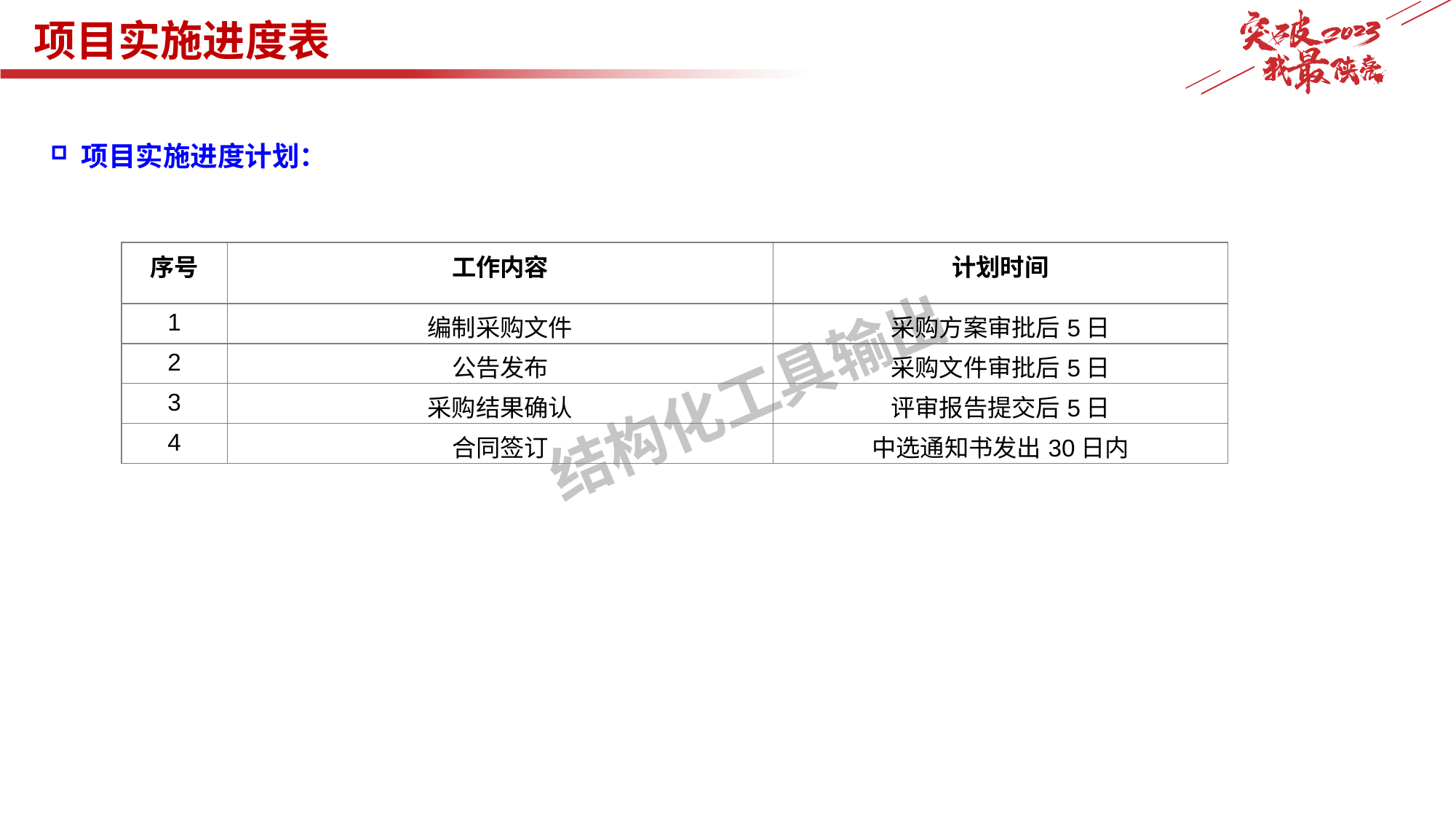

项目实施进度表 – 实施进度计划
 项目实施进度计划：
| 序号 | 工作内容 | 计划时间 |
| --- | --- | --- |
| 1 | 编制采购文件 | 采购方案审批后5日 |
| 2 | 公告发布 | 采购文件审批后5日 |
| 3 | 采购结果确认 | 评审报告提交后5日 |
| 4 | 合同签订 | 中选通知书发出30日内 |